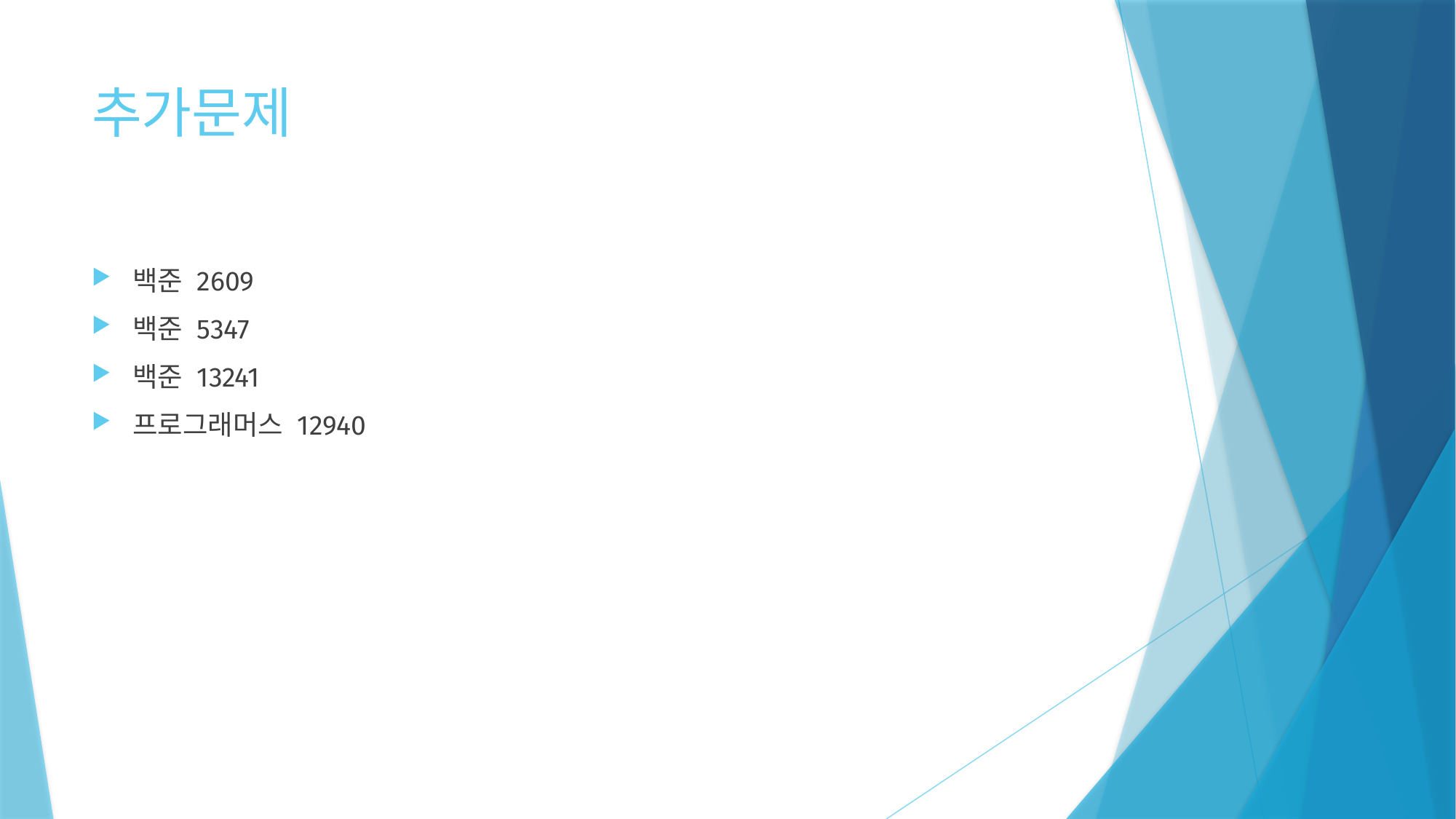

# 추가문제
백준 2609
백준 5347
백준 13241
프로그래머스 12940